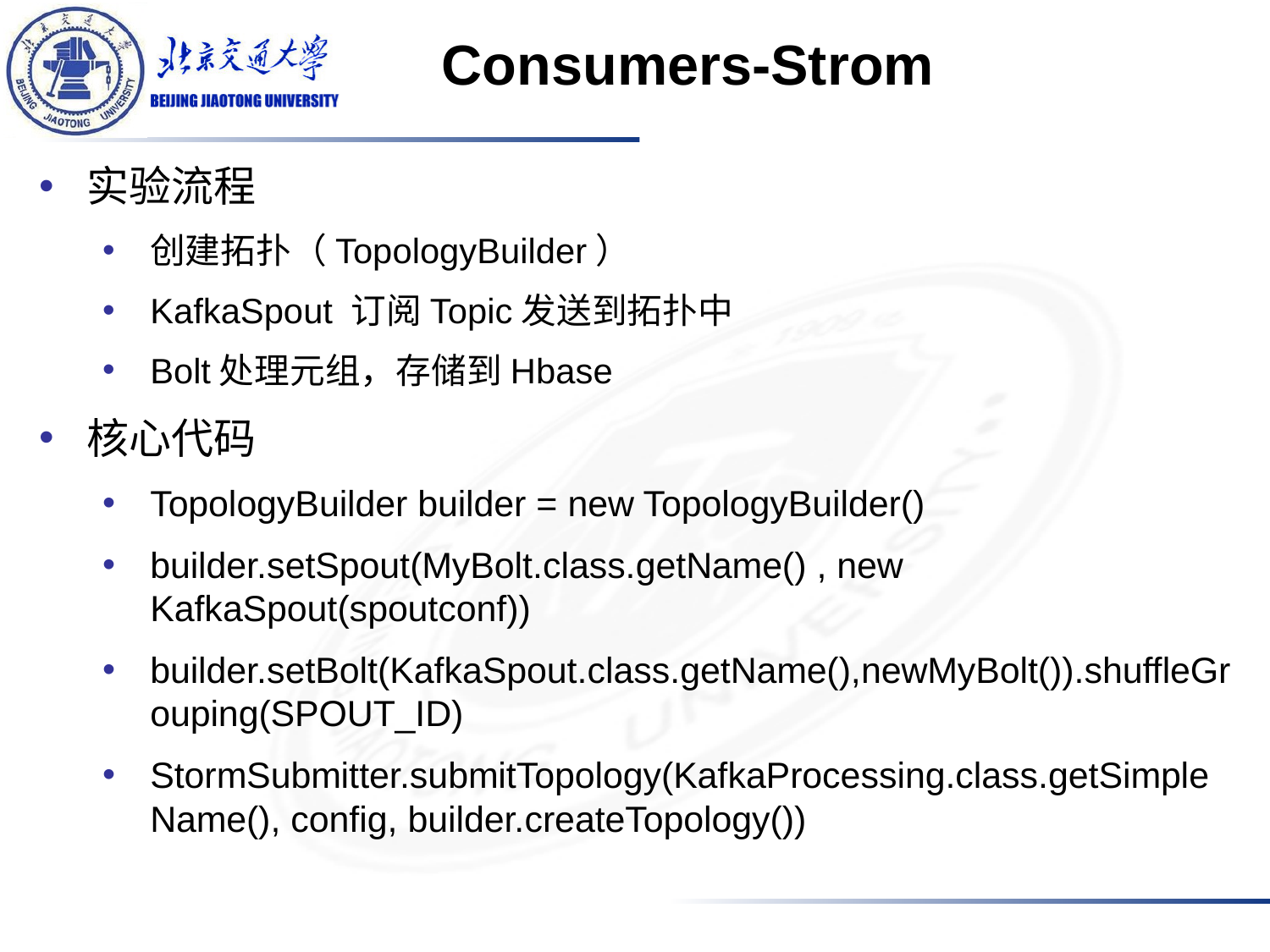

# Consumers-Strom
实验流程
创建拓扑（TopologyBuilder）
KafkaSpout 订阅Topic发送到拓扑中
Bolt处理元组，存储到Hbase
核心代码
TopologyBuilder builder = new TopologyBuilder()
builder.setSpout(MyBolt.class.getName() , new KafkaSpout(spoutconf))
builder.setBolt(KafkaSpout.class.getName(),newMyBolt()).shuffleGrouping(SPOUT_ID)
StormSubmitter.submitTopology(KafkaProcessing.class.getSimpleName(), config, builder.createTopology())